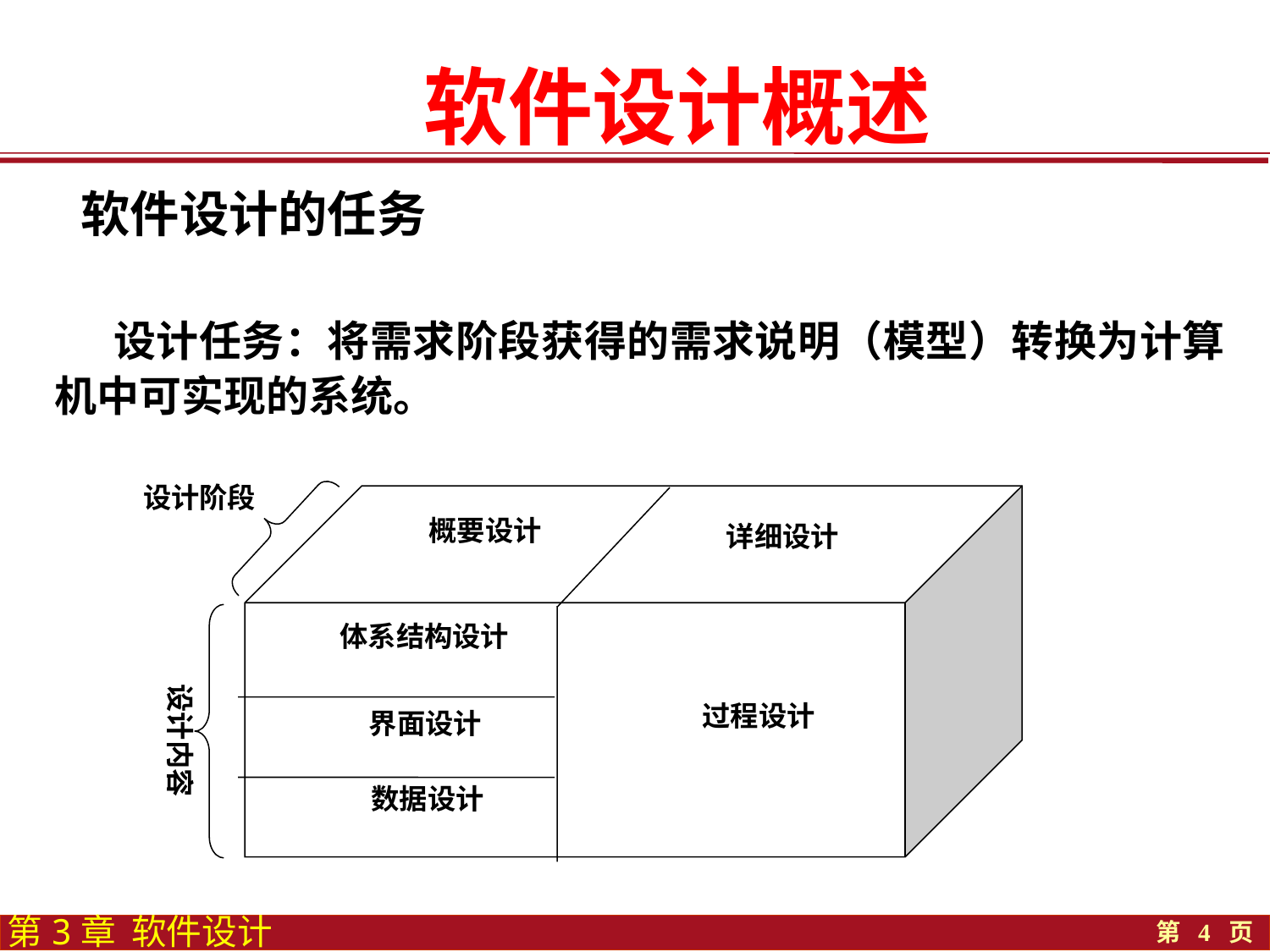

软件设计概述
软件设计的任务

    设计任务：将需求阶段获得的需求说明（模型）转换为计算机中可实现的系统。

设计阶段

概要设计
详细设计

设计内容
体系结构设计
过程设计

界面设计

数据设计